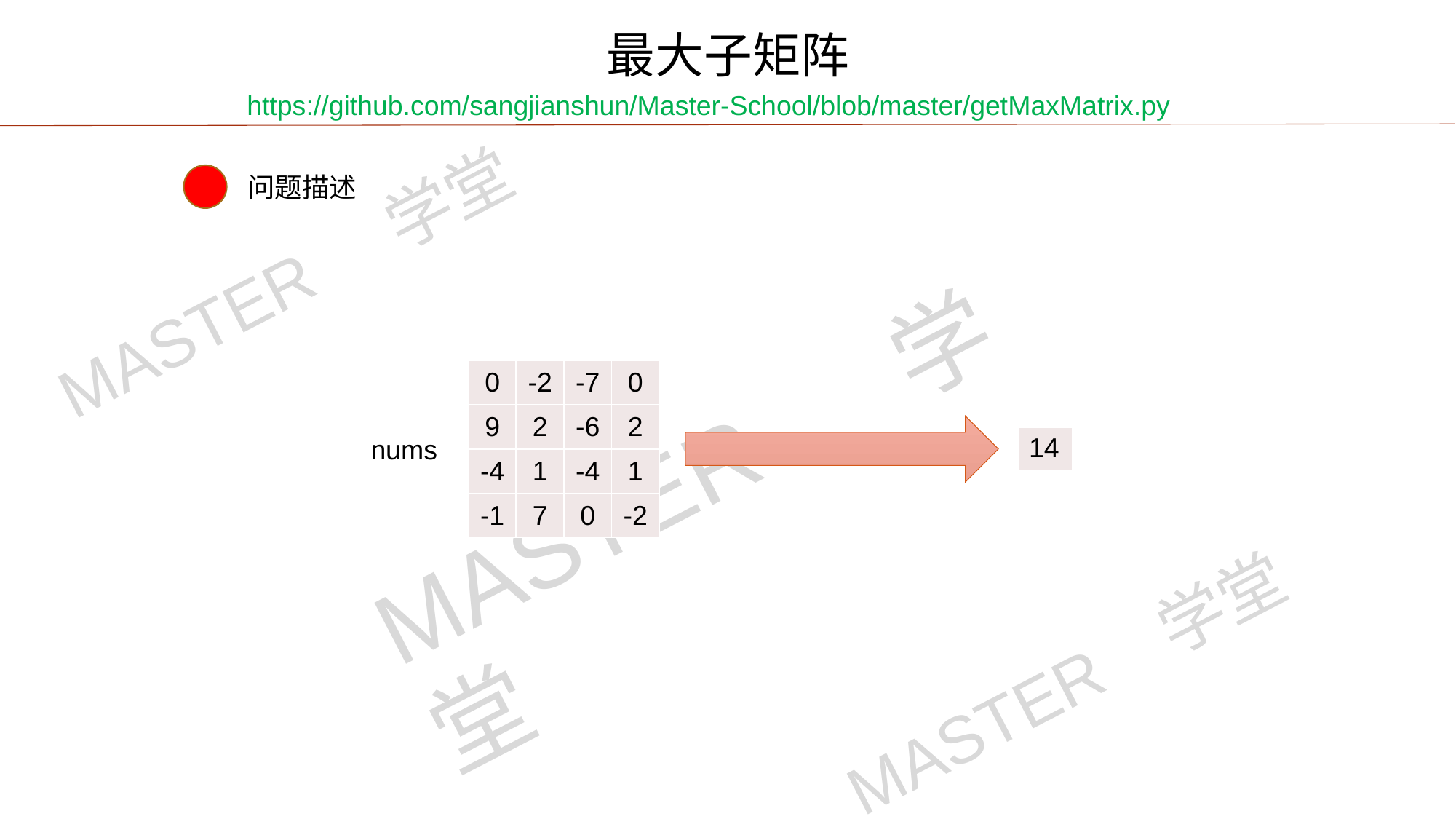

最大子矩阵
https://github.com/sangjianshun/Master-School/blob/master/getMaxMatrix.py
问题描述

| 0 | -2 | -7 | 0 |
| --- | --- | --- | --- |
| 9 | 2 | -6 | 2 |
| -4 | 1 | -4 | 1 |
| -1 | 7 | 0 | -2 |

nums
| 14 |
| --- |